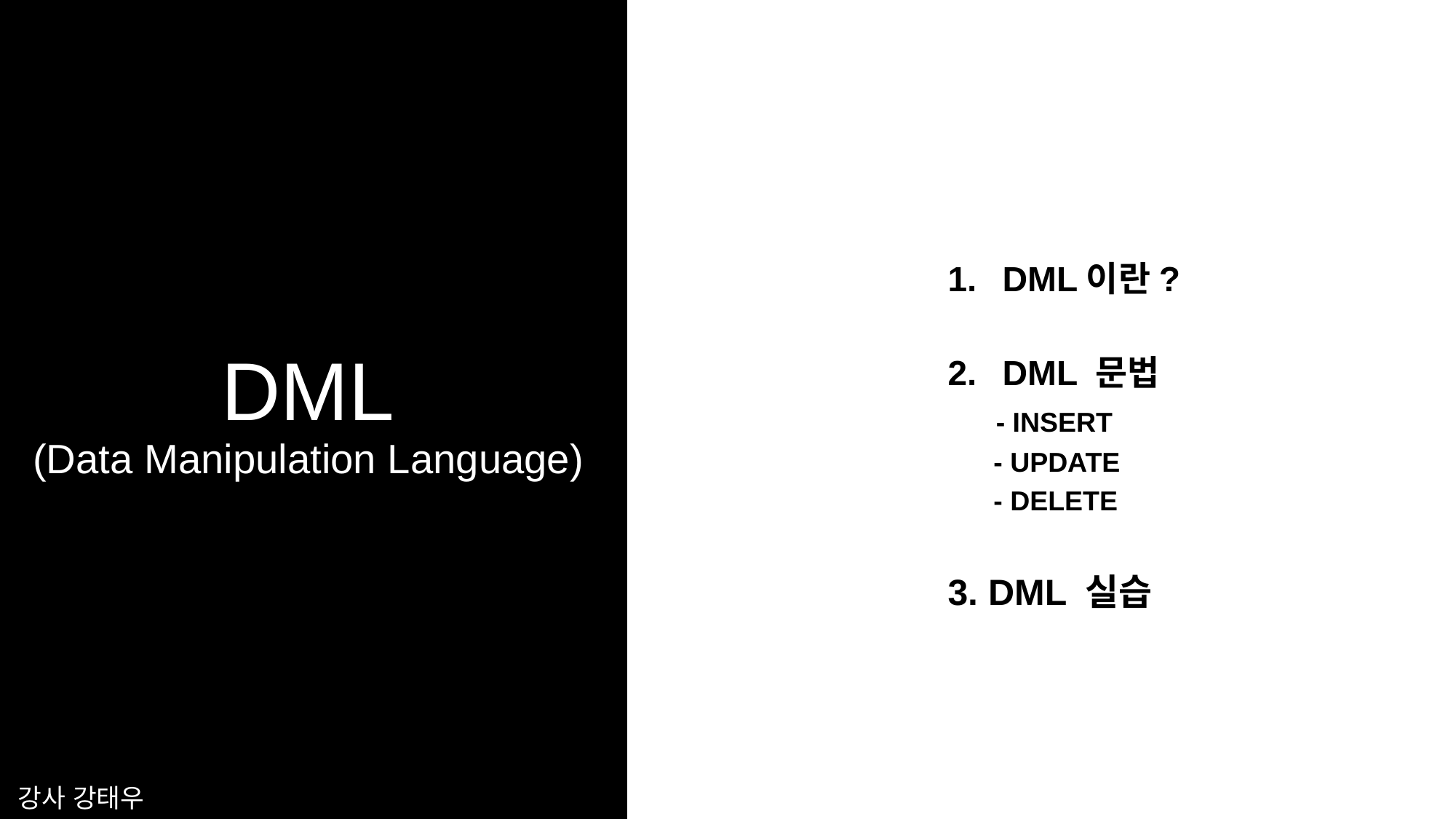

# DML (Data Manipulation Language)
DML이란?

DML 문법
     - INSERT
      - UPDATE
      - DELETE

3. DML 실습
강사 강태우